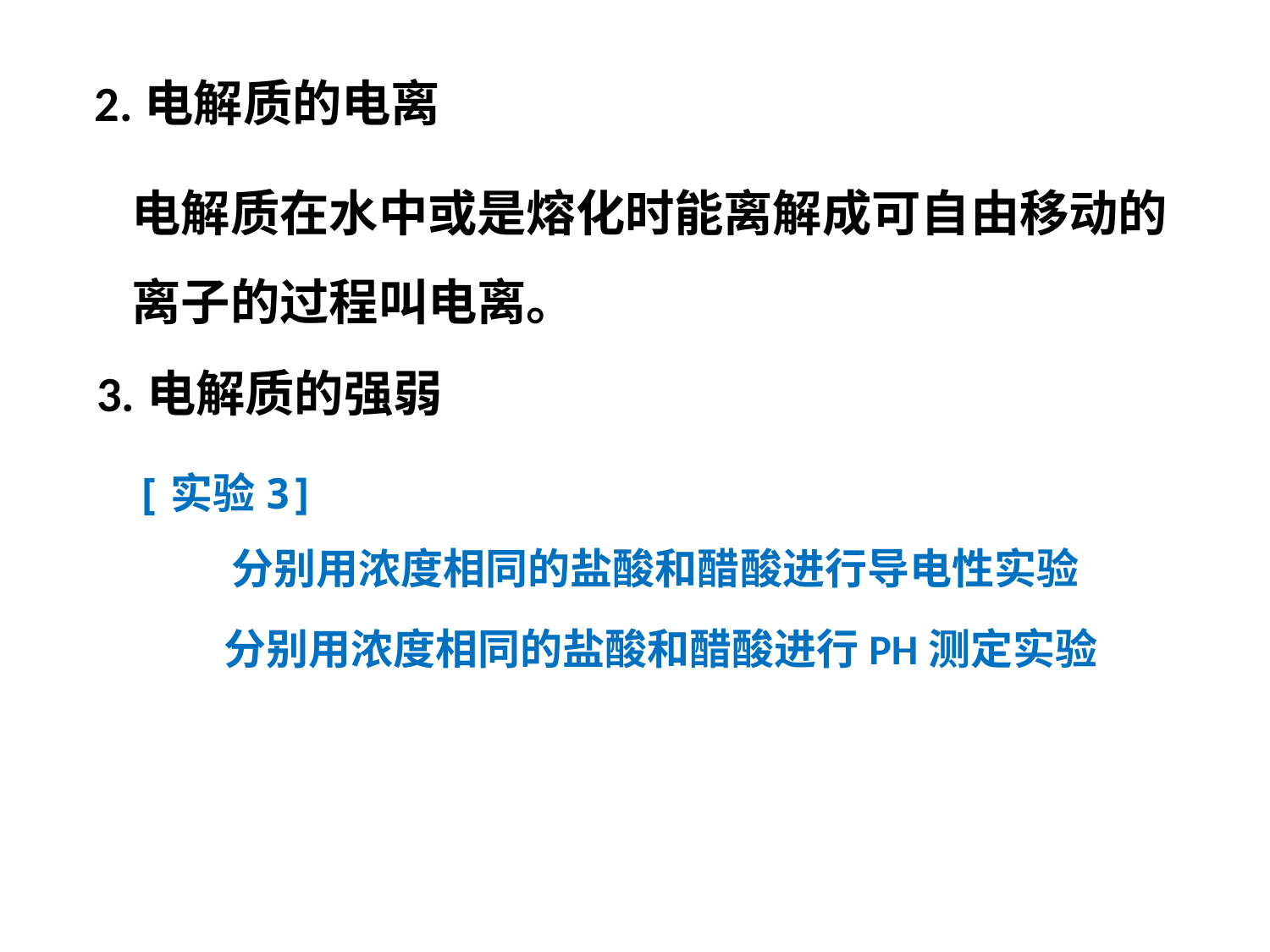

2.电解质的电离
电解质在水中或是熔化时能离解成可自由移动的离子的过程叫电离。
3.电解质的强弱
[实验3]
分别用浓度相同的盐酸和醋酸进行导电性实验
分别用浓度相同的盐酸和醋酸进行PH测定实验